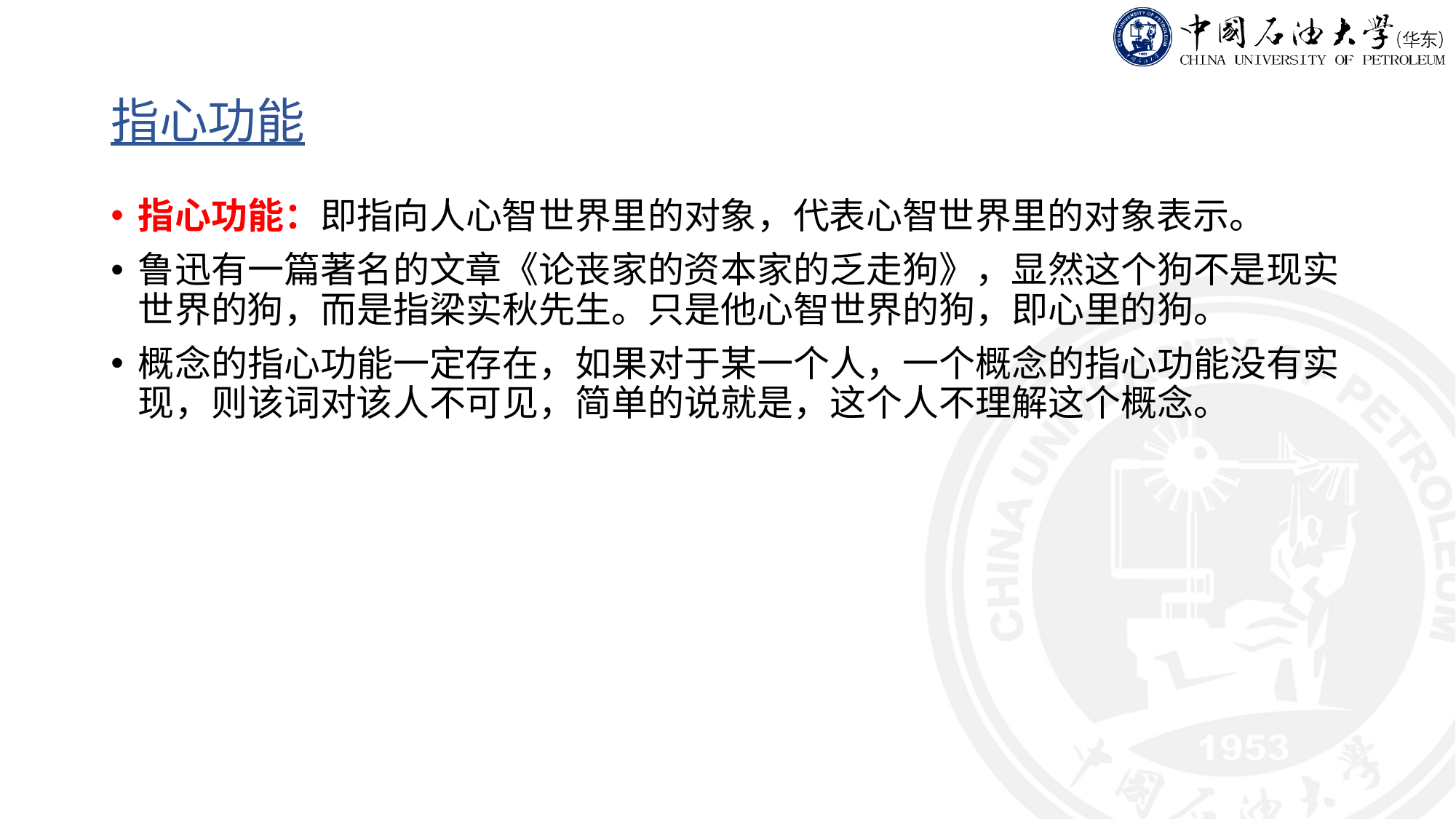

# 指心功能
指心功能：即指向人心智世界里的对象，代表心智世界里的对象表示。
鲁迅有一篇著名的文章《论丧家的资本家的乏走狗》，显然这个狗不是现实世界的狗，而是指梁实秋先生。只是他心智世界的狗，即心里的狗。
概念的指心功能一定存在，如果对于某一个人，一个概念的指心功能没有实现，则该词对该人不可见，简单的说就是，这个人不理解这个概念。